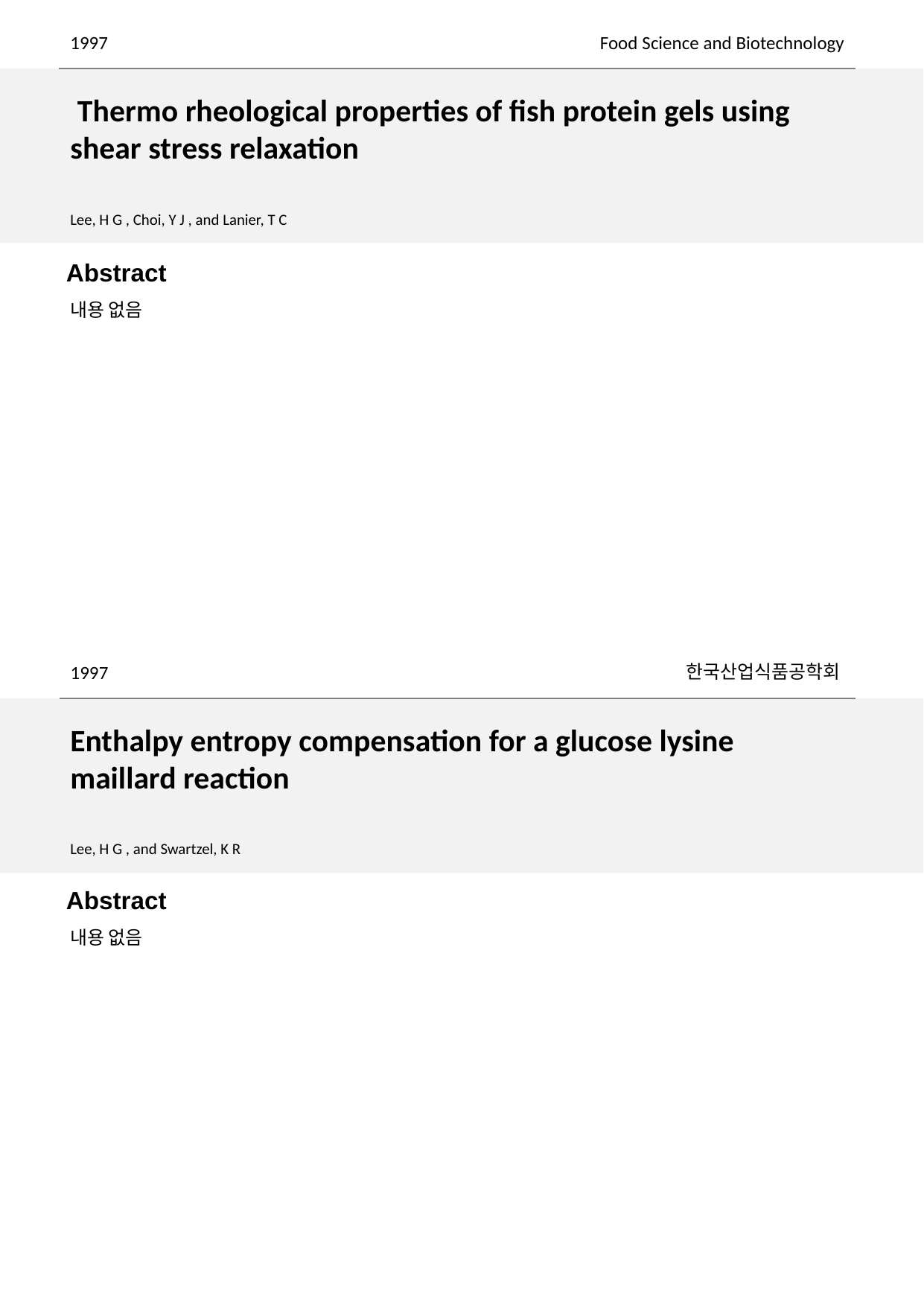

1997
Food Science and Biotechnology
 Thermo rheological properties of fish protein gels using shear stress relaxation
Lee, H G , Choi, Y J , and Lanier, T C
내용 없음
한국산업식품공학회
1997
Enthalpy entropy compensation for a glucose lysine maillard reaction
Lee, H G , and Swartzel, K R
내용 없음